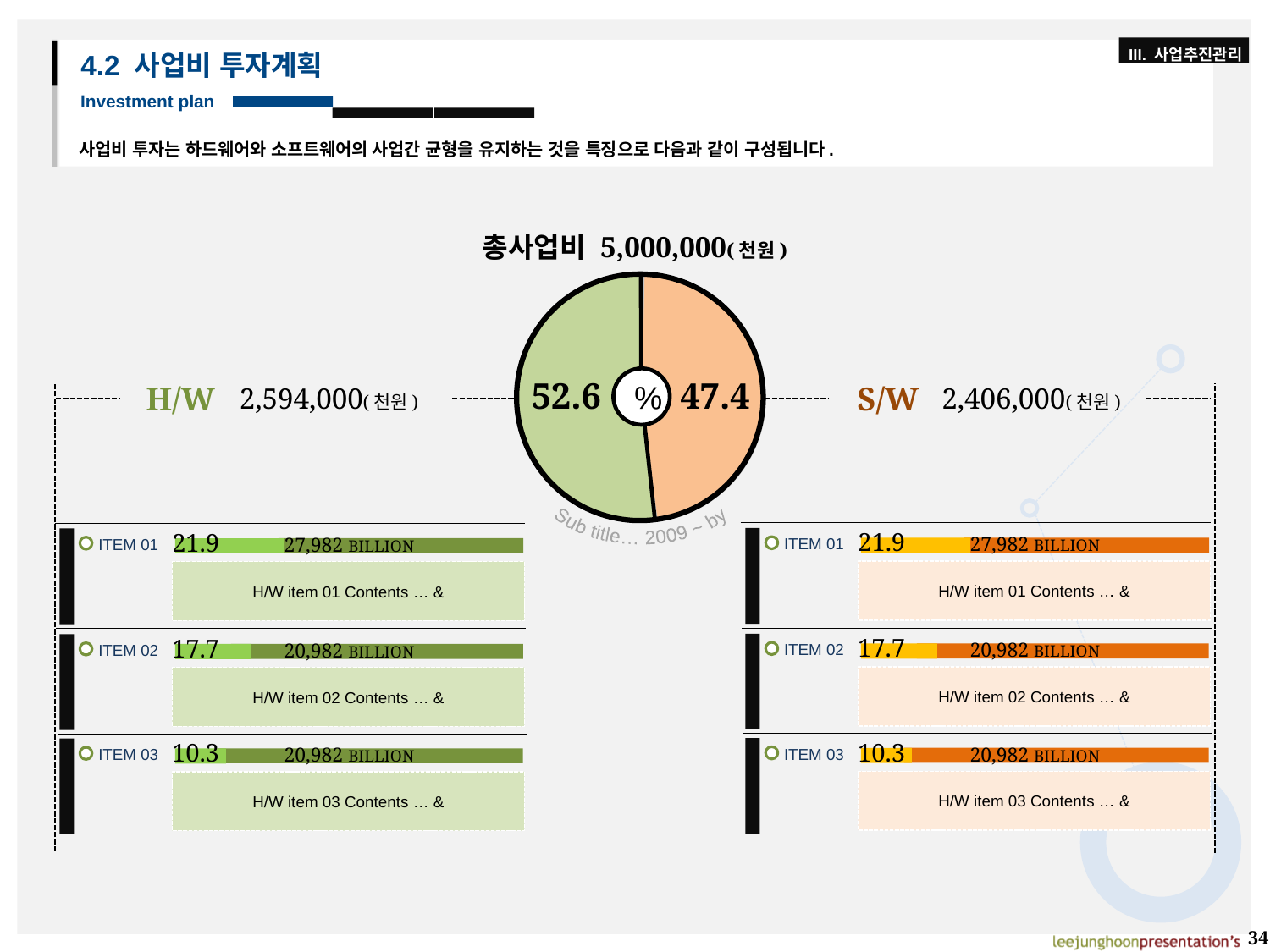

총사업비 5,000,000(천원)

52.6
47.4
%
H/W
S/W
2,594,000(천원)
2,406,000(천원)
Sub title… 2009 ~ by
21.9
27,982 BILLION
ITEM 01

H/W item 01 Contents … &
21.9
27,982 BILLION
ITEM 01

H/W item 01 Contents … &
17.7
20,982 BILLION
ITEM 02

H/W item 02 Contents … &
17.7
20,982 BILLION
ITEM 02

H/W item 02 Contents … &
10.3
20,982 BILLION
ITEM 03

H/W item 03 Contents … &
10.3
20,982 BILLION
ITEM 03

H/W item 03 Contents … &